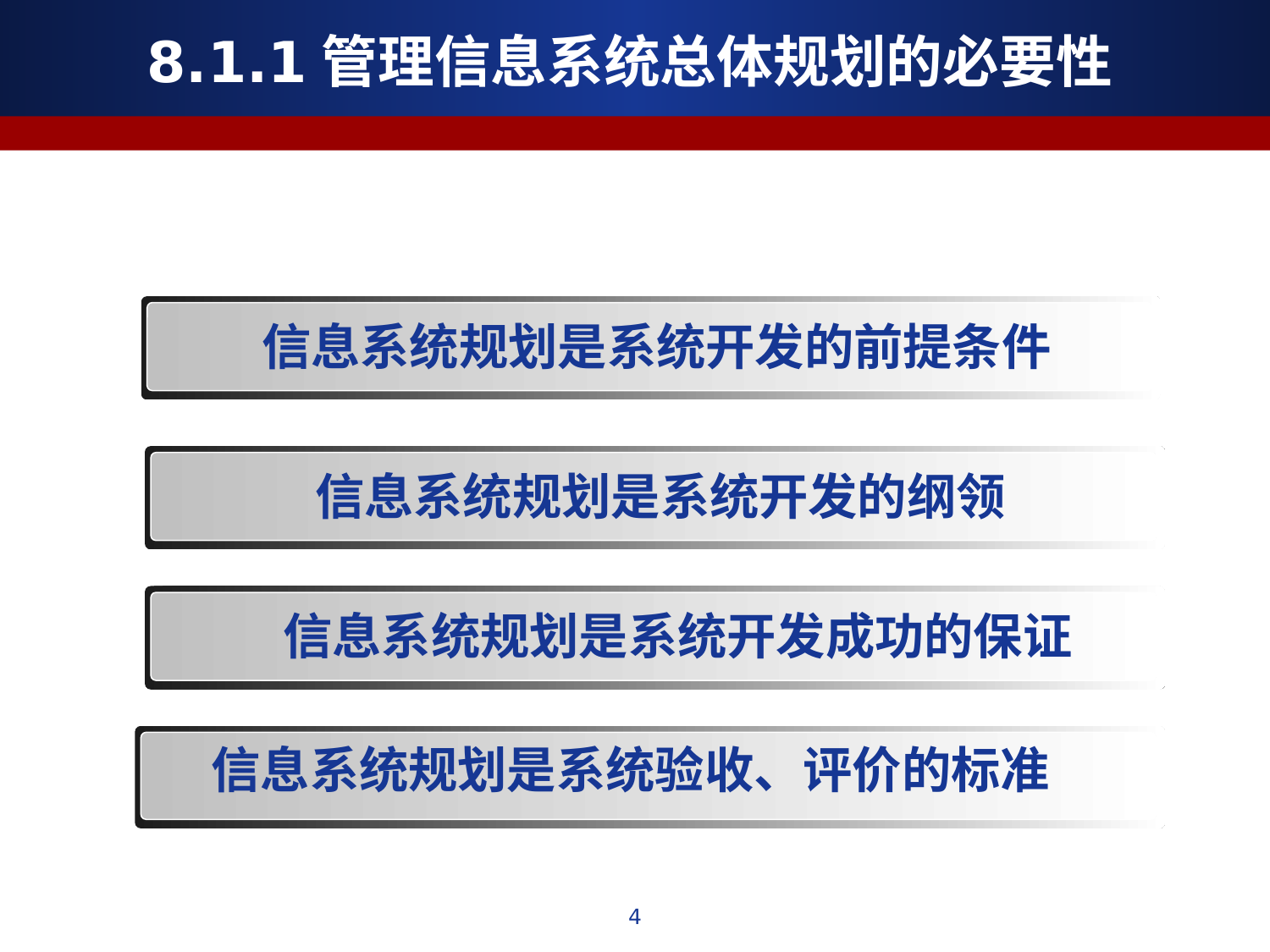

8.1.1管理信息系统总体规划的必要性

信息系统规划是系统开发的前提条件

信息系统规划是系统开发的纲领

  信息系统规划是系统开发成功的保证

信息系统规划是系统验收、评价的标准
4